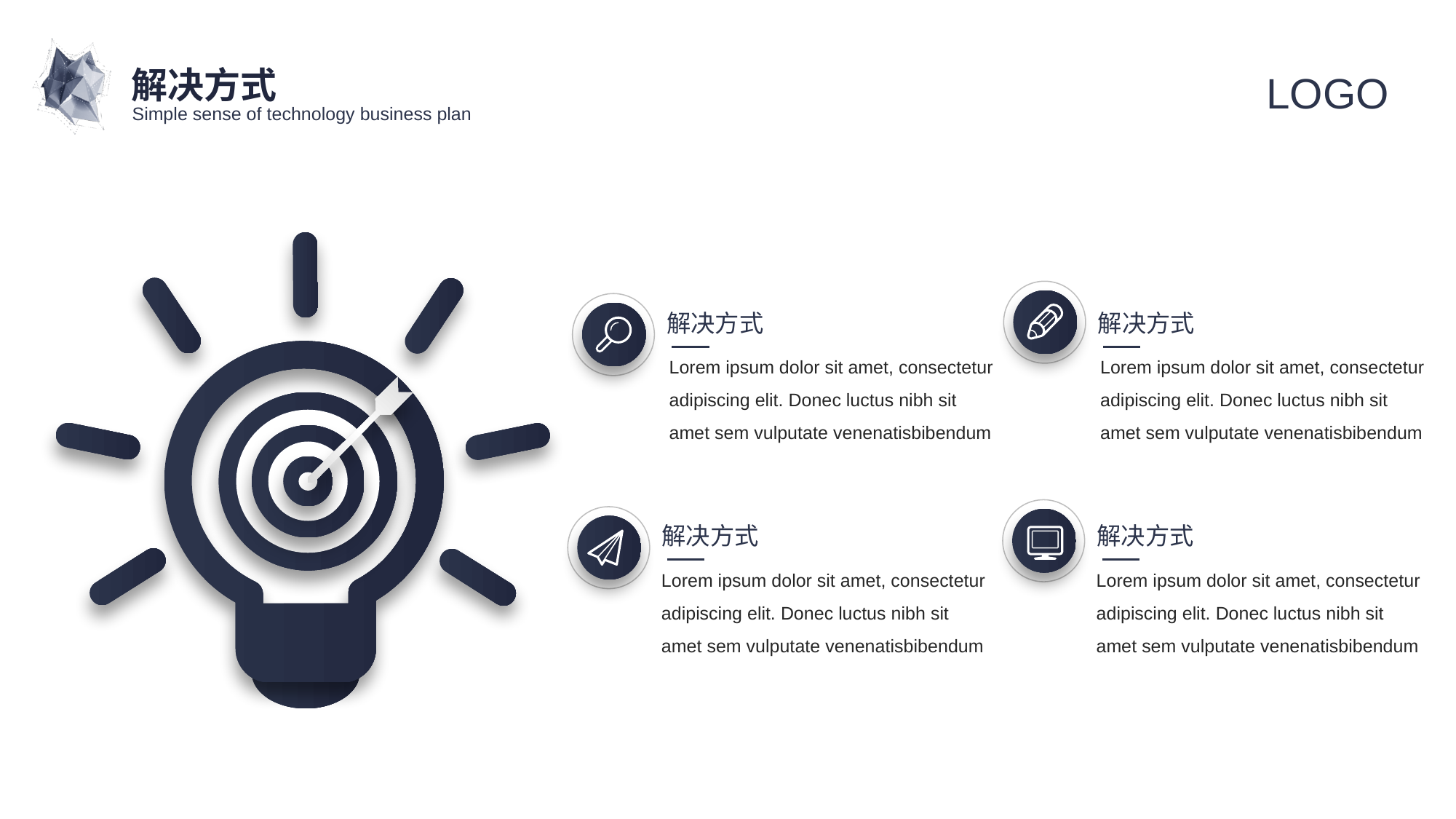

解决方式
Simple sense of technology business plan

解决方式

Lorem ipsum dolor sit amet, consectetur adipiscing elit. Donec luctus nibh sit amet sem vulputate venenatisbibendum

解决方式

Lorem ipsum dolor sit amet, consectetur adipiscing elit. Donec luctus nibh sit amet sem vulputate venenatisbibendum

解决方式

Lorem ipsum dolor sit amet, consectetur adipiscing elit. Donec luctus nibh sit amet sem vulputate venenatisbibendum

解决方式

Lorem ipsum dolor sit amet, consectetur adipiscing elit. Donec luctus nibh sit amet sem vulputate venenatisbibendum